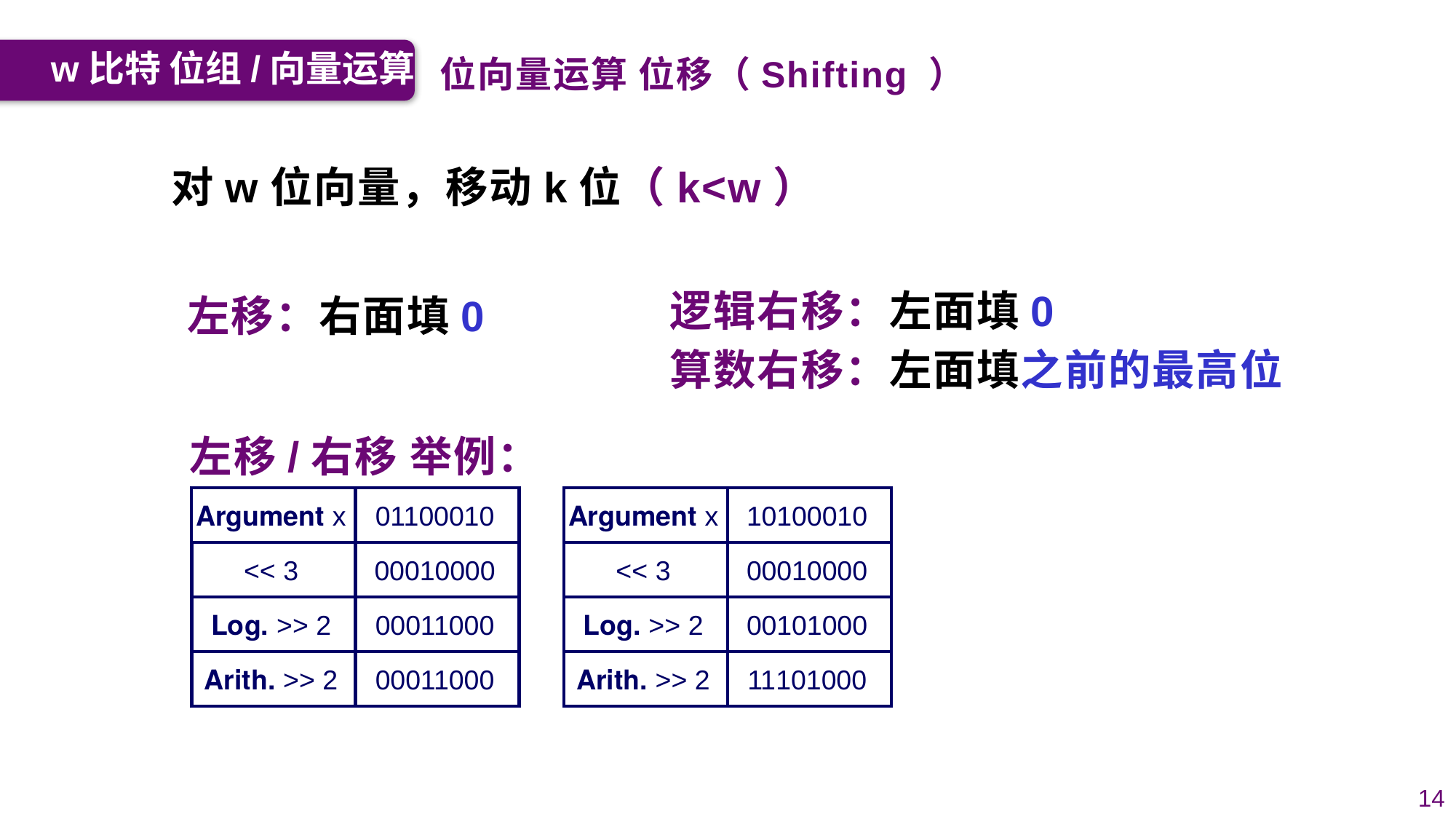

w比特 位组/向量运算
位向量运算 位移（Shifting ）
对w位向量，移动k位（k<w）
逻辑右移：左面填0
算数右移：左面填之前的最高位
左移：右面填0
左移/右移 举例：

Argument x

10100010

Argument x

01100010

<< 3

00010000

00010000

00010000

<< 3

00010000

00010000

00010000

Log. >> 2

00101000

00101000

00101000

Log. >> 2

00011000

00011000

00011000

Arith. >> 2

11101000

11101000

11101000

Arith. >> 2

00011000

00011000

00011000

14